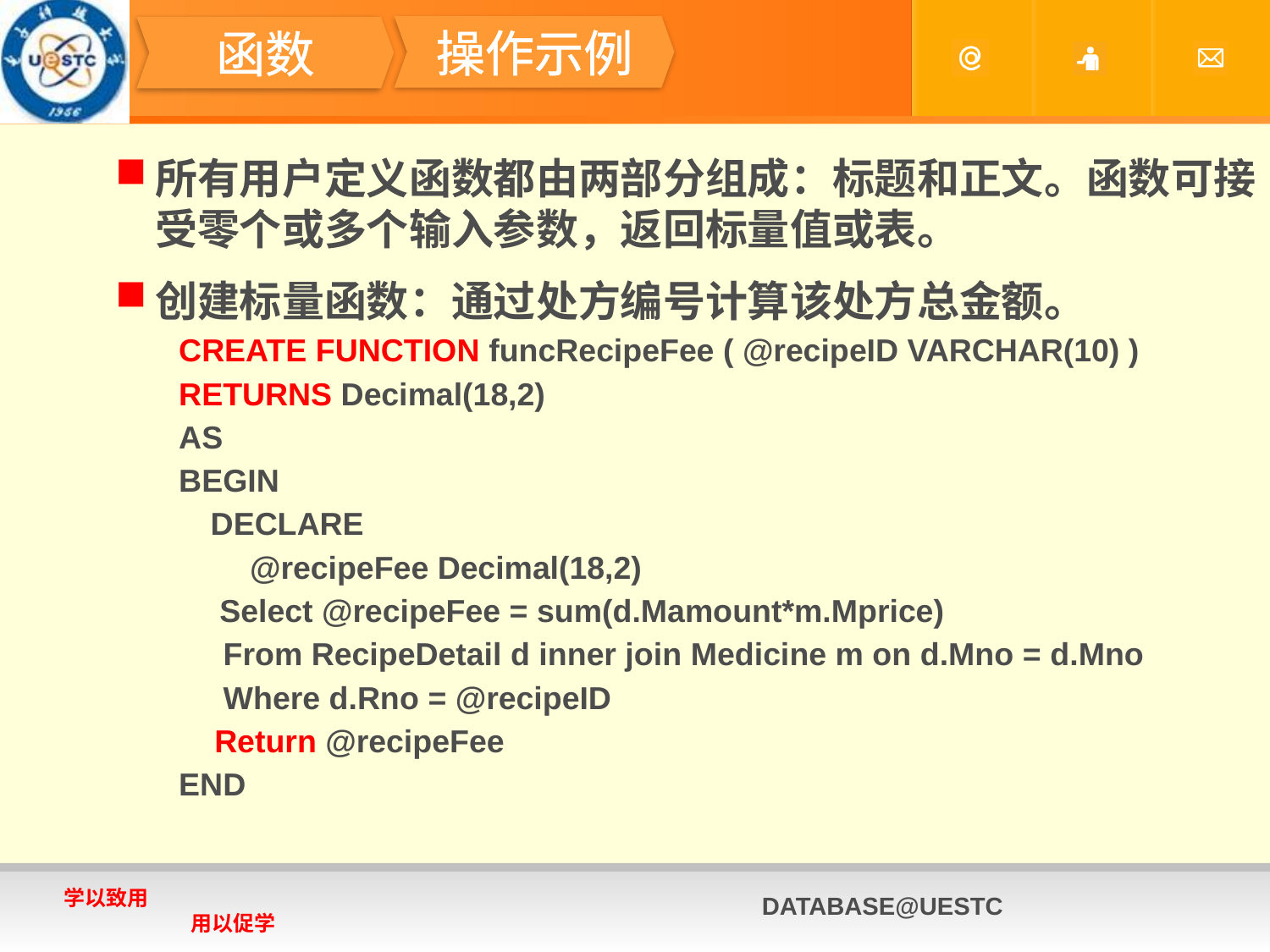

#
操作示例
函数
所有用户定义函数都由两部分组成：标题和正文。函数可接受零个或多个输入参数，返回标量值或表。
创建标量函数：通过处方编号计算该处方总金额。
CREATE FUNCTION funcRecipeFee ( @recipeID VARCHAR(10) )
RETURNS Decimal(18,2)
AS
BEGIN
	DECLARE
        @recipeFee Decimal(18,2)
	 Select @recipeFee = sum(d.Mamount*m.Mprice)
     From RecipeDetail d inner join Medicine m on d.Mno = d.Mno
     Where d.Rno = @recipeID
    Return @recipeFee
END